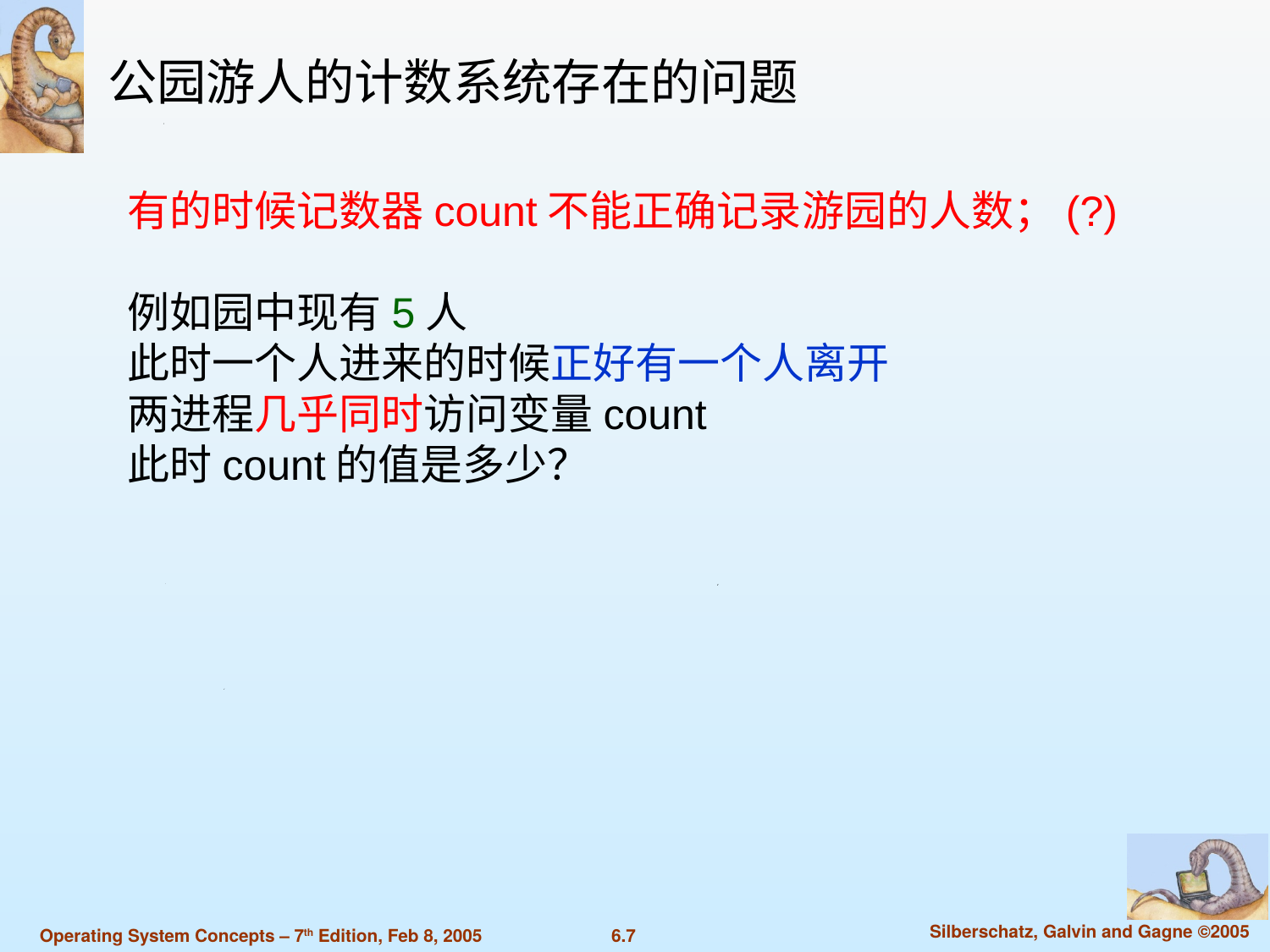

公园游人的计数系统存在的问题
有的时候记数器count不能正确记录游园的人数；(?)

例如园中现有5人
此时一个人进来的时候正好有一个人离开
两进程几乎同时访问变量count
此时count的值是多少？